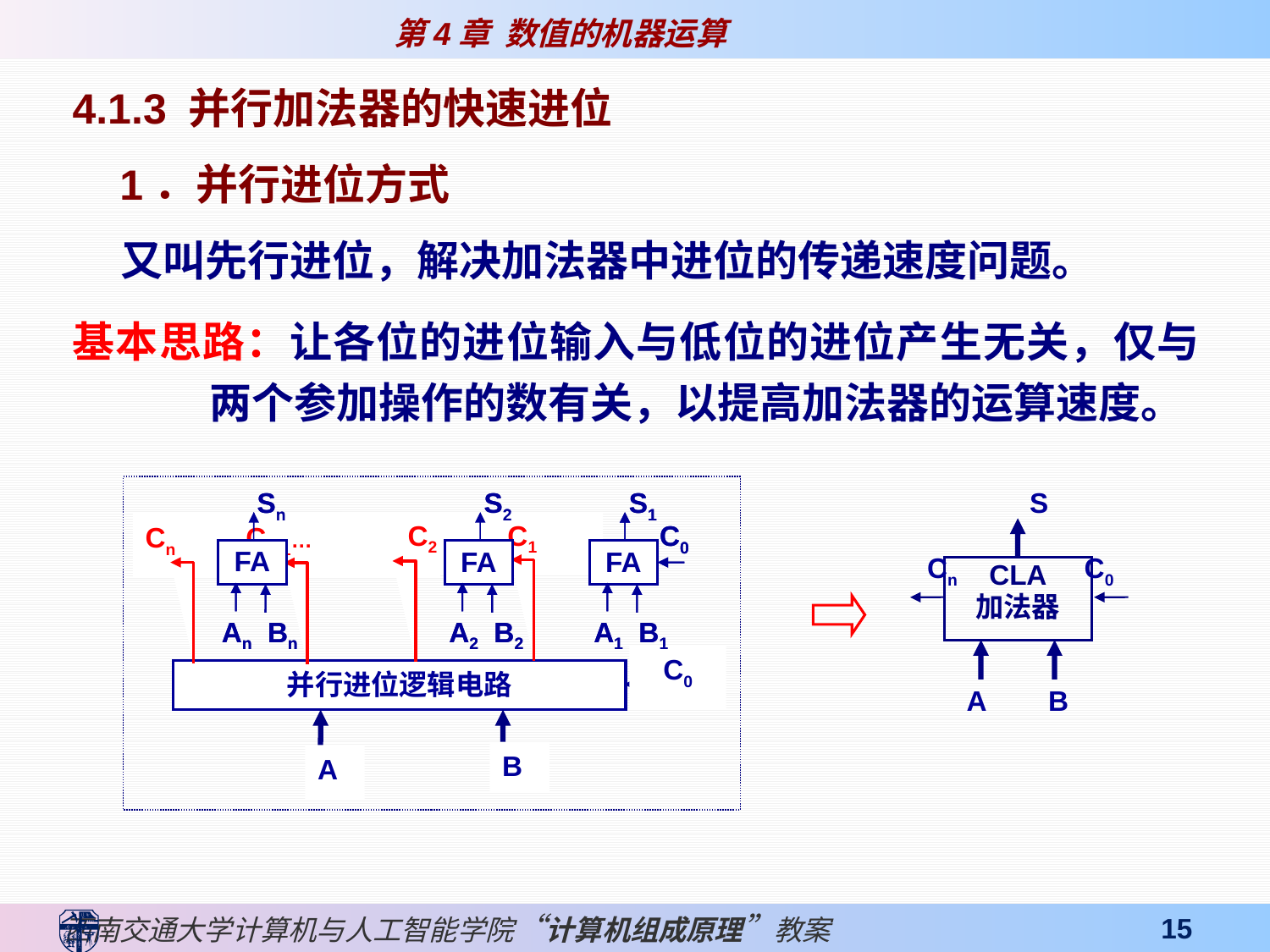

4.1.3 并行加法器的快速进位
    1．并行进位方式
    又叫先行进位，解决加法器中进位的传递速度问题。

基本思路：让各位的进位输入与低位的进位产生无关，仅与两个参加操作的数有关，以提高加法器的运算速度。

Sn

S2

S1

S

Cn                        C0
CLA
加法器

A        B
C2         C1
          C0
Cn         Cn-1…

FA
FA
FA

An  Bn
A2  B2
A1  B1
C0
并行进位逻辑电路

B
A
Sn

S2

S1

Cn         Cn-1
C2          C1
          C0

…
FA
FA
FA

An  Bn
A2  B2
A1  B1